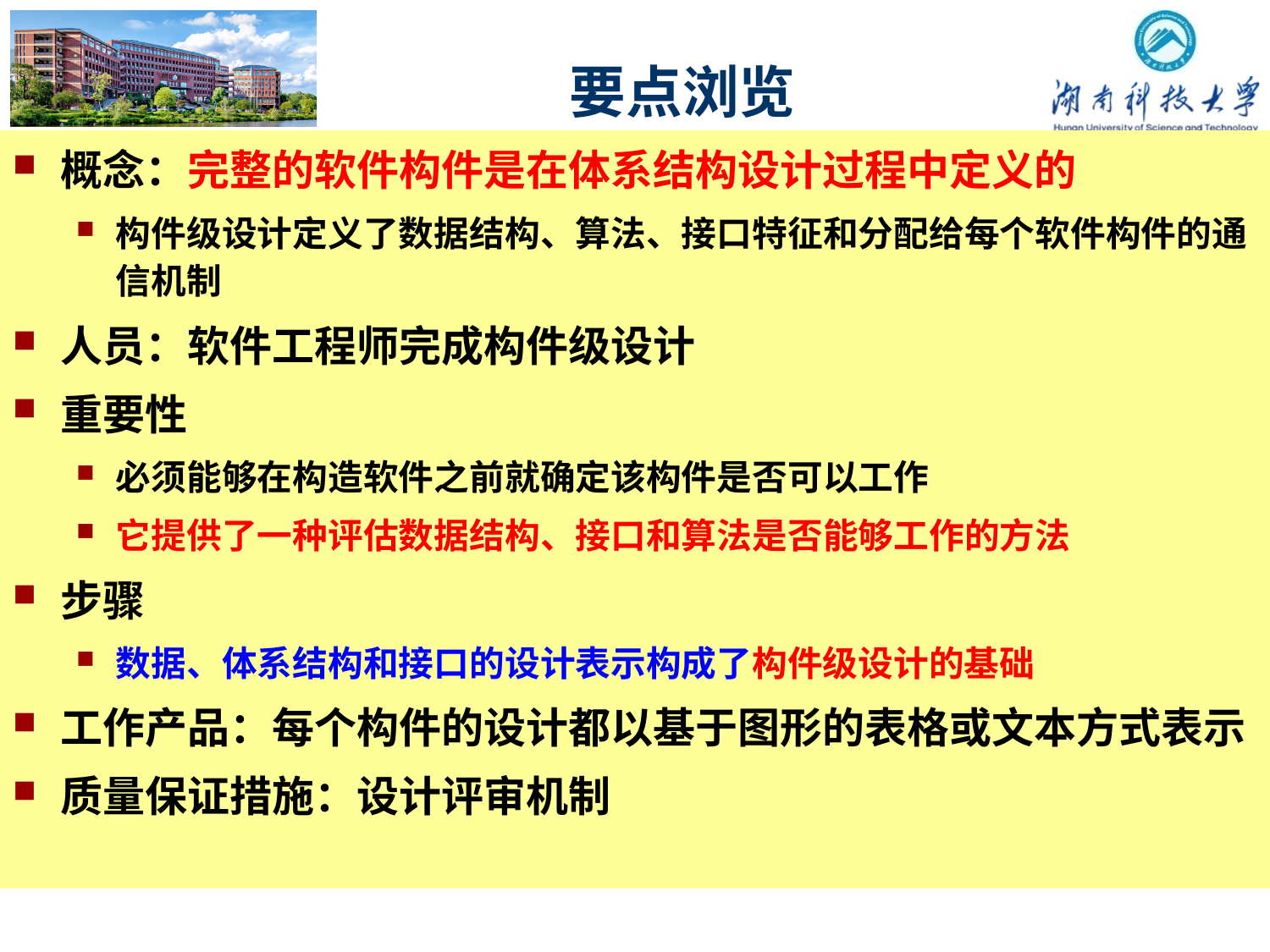

要点浏览
概念：完整的软件构件是在体系结构设计过程中定义的
构件级设计定义了数据结构、算法、接口特征和分配给每个软件构件的通信机制
人员：软件工程师完成构件级设计
重要性
必须能够在构造软件之前就确定该构件是否可以工作
它提供了一种评估数据结构、接口和算法是否能够工作的方法
步骤
数据、体系结构和接口的设计表示构成了构件级设计的基础
工作产品：每个构件的设计都以基于图形的表格或文本方式表示
质量保证措施：设计评审机制
2